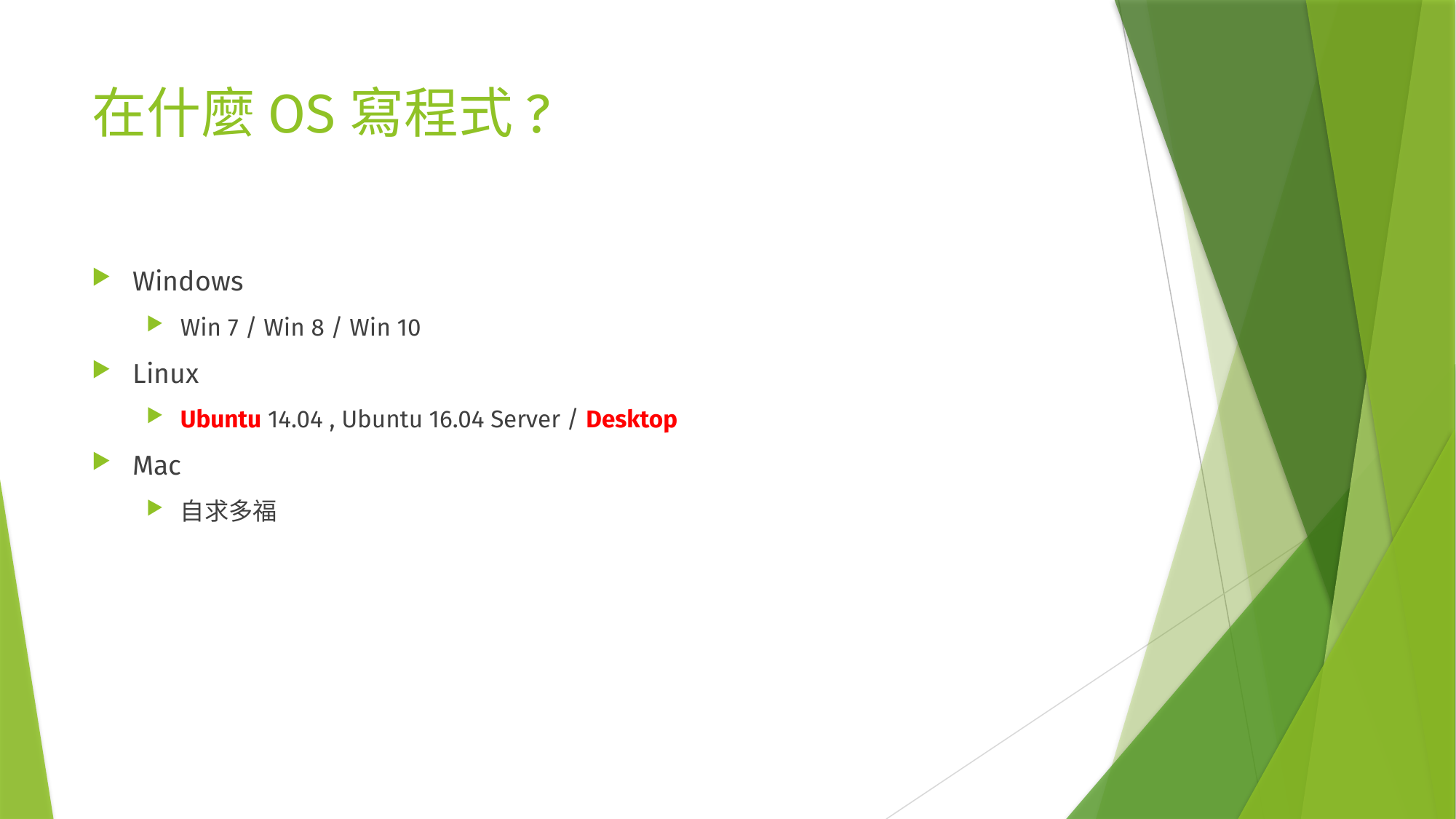

# 在什麼OS寫程式?
Windows
Win 7 / Win 8 / Win 10
Linux
Ubuntu 14.04 , Ubuntu 16.04 Server / Desktop
Mac
自求多福